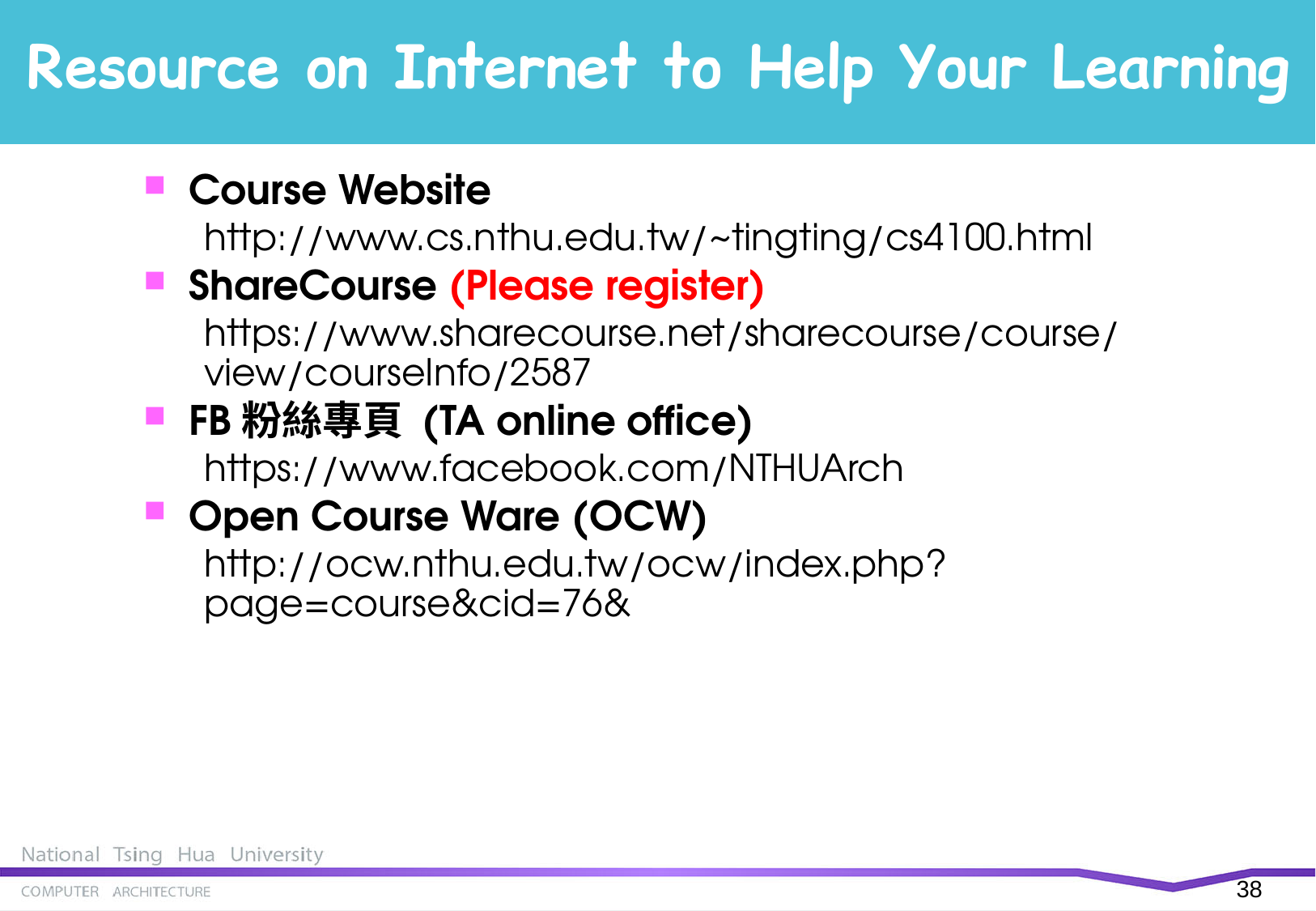

# Resource on Internet to Help Your Learning
Course Website
http://www.cs.nthu.edu.tw/~tingting/cs4100.html
ShareCourse (Please register)
https://www.sharecourse.net/sharecourse/course/view/courseInfo/2587
FB粉絲專頁 (TA online office)
https://www.facebook.com/NTHUArch
Open Course Ware (OCW)
http://ocw.nthu.edu.tw/ocw/index.php?page=course&cid=76&

38